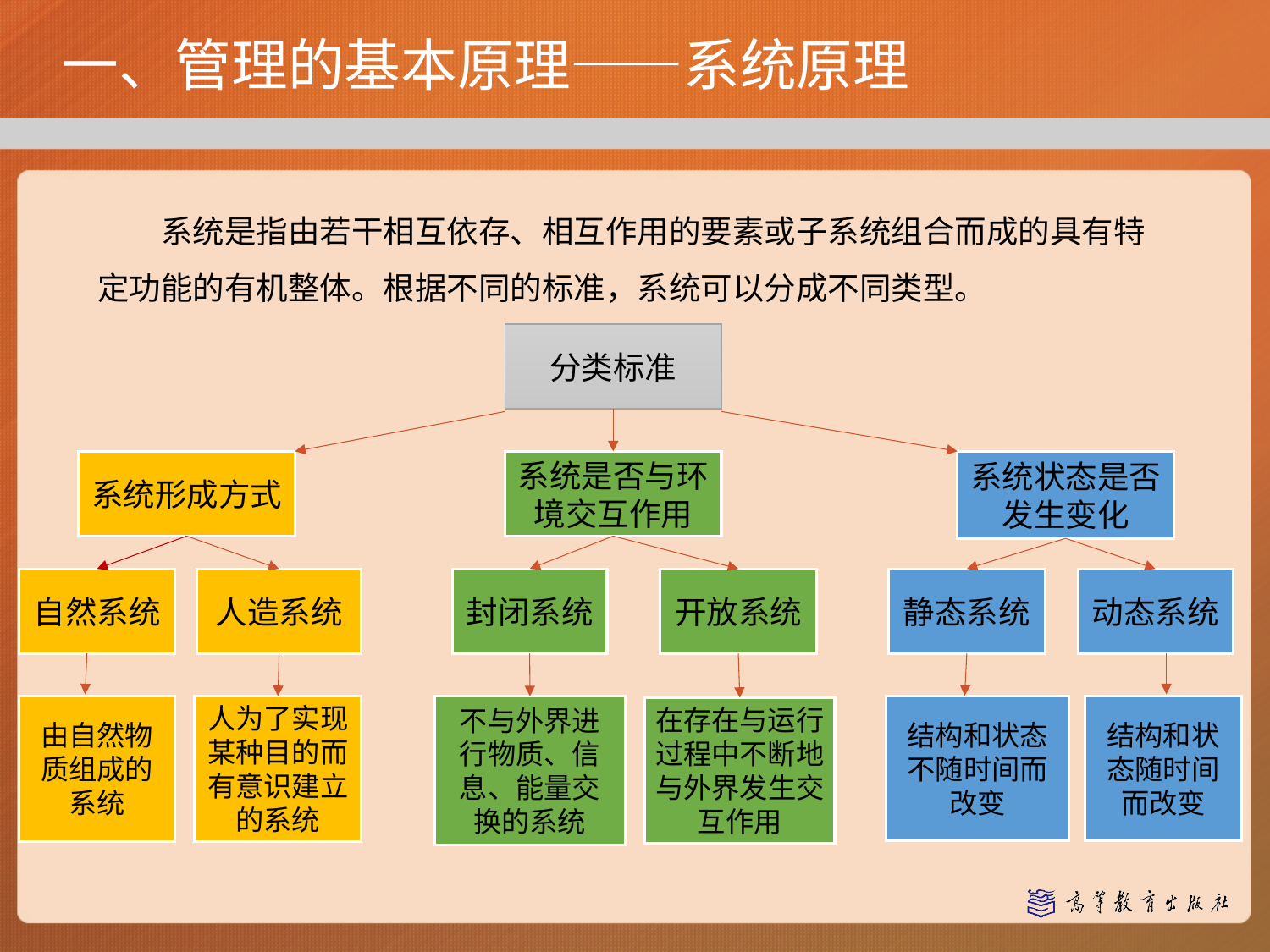

一、管理的基本原理——系统原理
系统是指由若干相互依存、相互作用的要素或子系统组合而成的具有特定功能的有机整体。根据不同的标准，系统可以分成不同类型。

分类标准
系统形成方式
系统是否与环境交互作用
系统状态是否发生变化
封闭系统
开放系统
静态系统
动态系统
自然系统
人造系统
结构和状态不随时间而改变
结构和状态随时间而改变
由自然物质组成的系统
人为了实现某种目的而有意识建立的系统
不与外界进行物质、信息、能量交换的系统
在存在与运行过程中不断地与外界发生交互作用